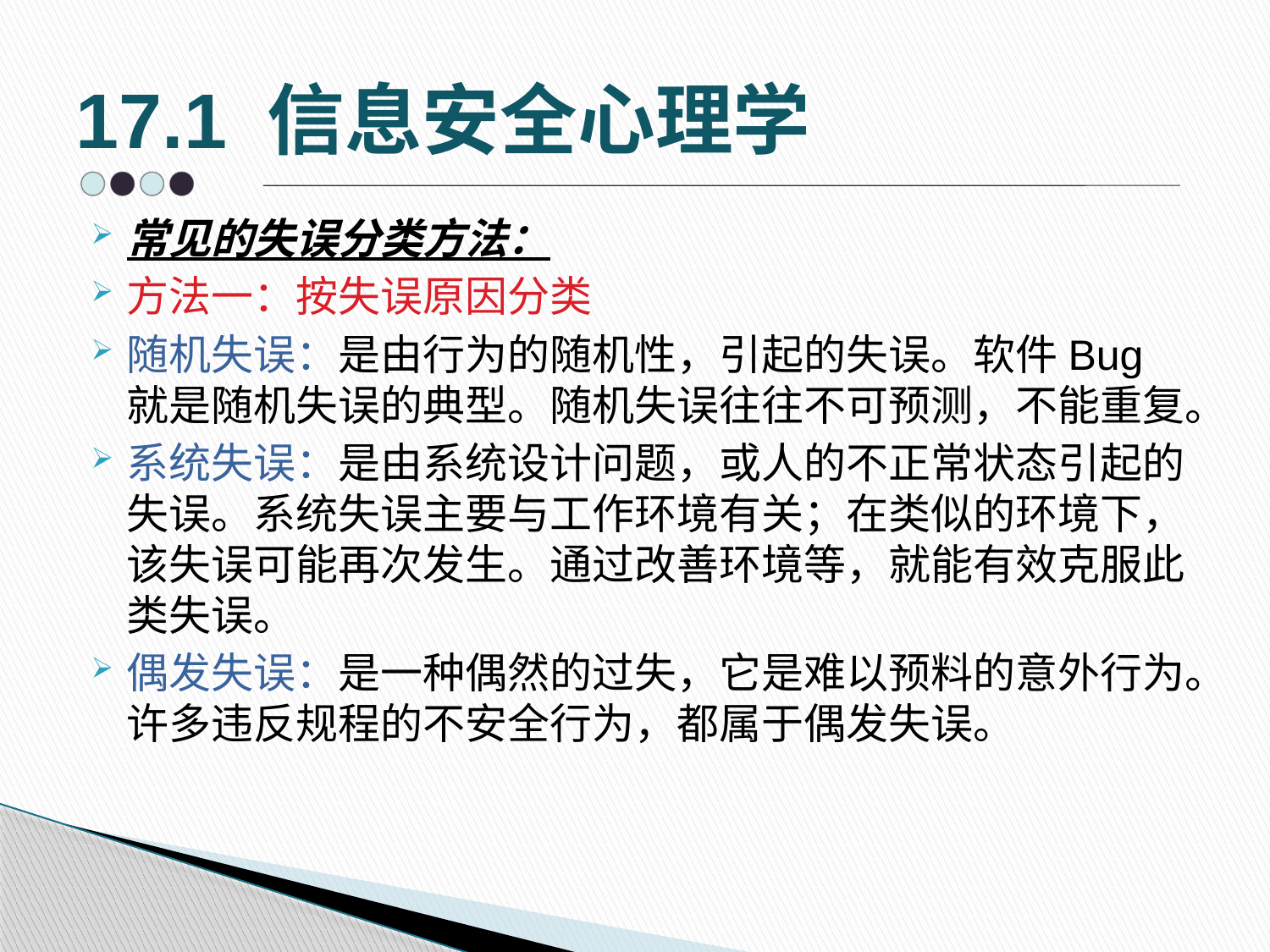

# 17.1 信息安全心理学

常见的失误分类方法：
方法一：按失误原因分类
随机失误：是由行为的随机性，引起的失误。软件Bug就是随机失误的典型。随机失误往往不可预测，不能重复。
系统失误：是由系统设计问题，或人的不正常状态引起的失误。系统失误主要与工作环境有关；在类似的环境下，该失误可能再次发生。通过改善环境等，就能有效克服此类失误。
偶发失误：是一种偶然的过失，它是难以预料的意外行为。许多违反规程的不安全行为，都属于偶发失误。